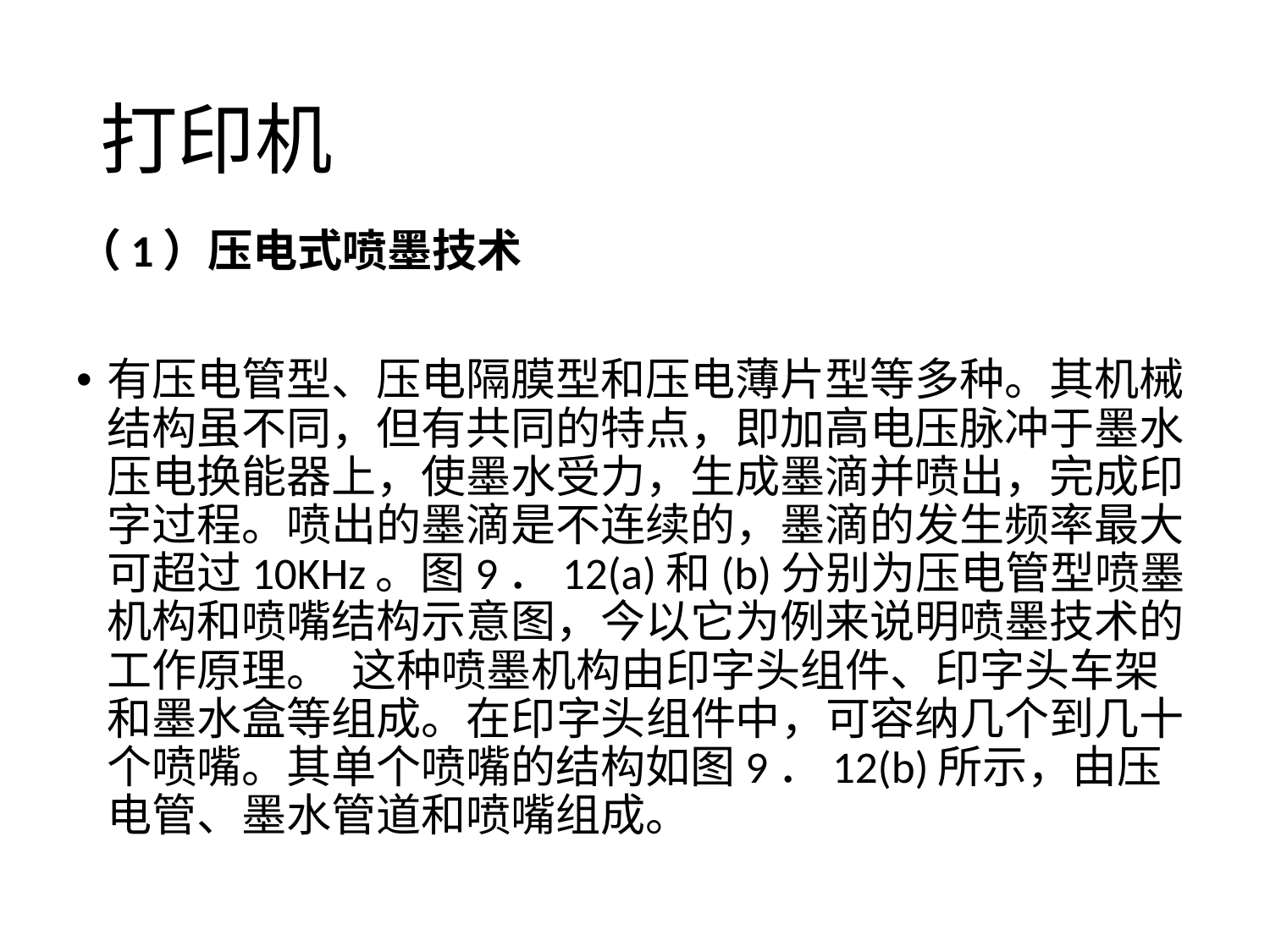

# 打印机
（1）压电式喷墨技术

有压电管型、压电隔膜型和压电薄片型等多种。其机械结构虽不同，但有共同的特点，即加高电压脉冲于墨水压电换能器上，使墨水受力，生成墨滴并喷出，完成印字过程。喷出的墨滴是不连续的，墨滴的发生频率最大可超过10KHz。图9．12(a)和(b)分别为压电管型喷墨机构和喷嘴结构示意图，今以它为例来说明喷墨技术的工作原理。  这种喷墨机构由印字头组件、印字头车架和墨水盒等组成。在印字头组件中，可容纳几个到几十个喷嘴。其单个喷嘴的结构如图9．12(b)所示，由压电管、墨水管道和喷嘴组成。